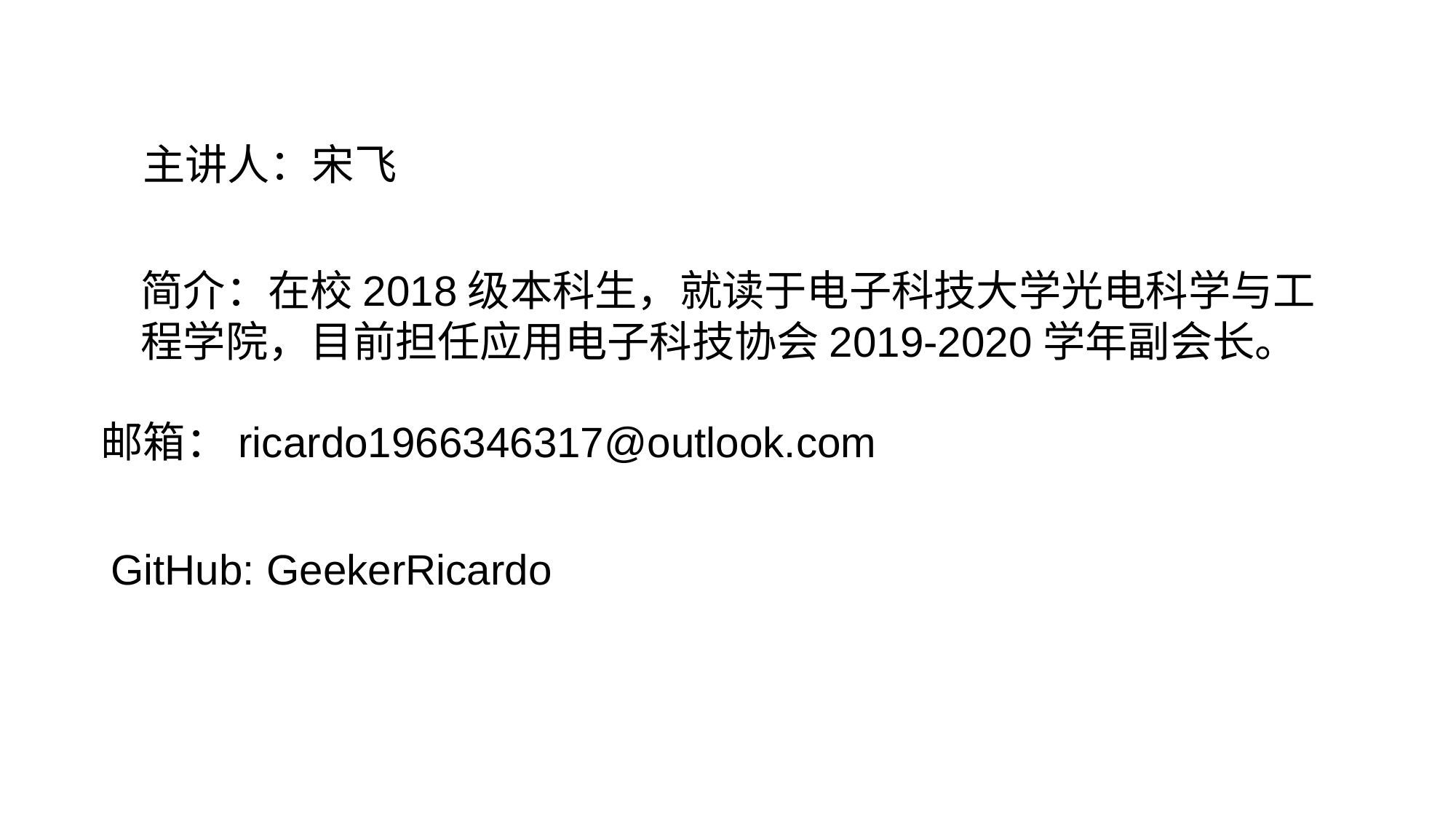

主讲人：宋飞
简介：在校2018级本科生，就读于电子科技大学光电科学与工程学院，目前担任应用电子科技协会2019-2020学年副会长。
邮箱：ricardo1966346317@outlook.com
GitHub: GeekerRicardo